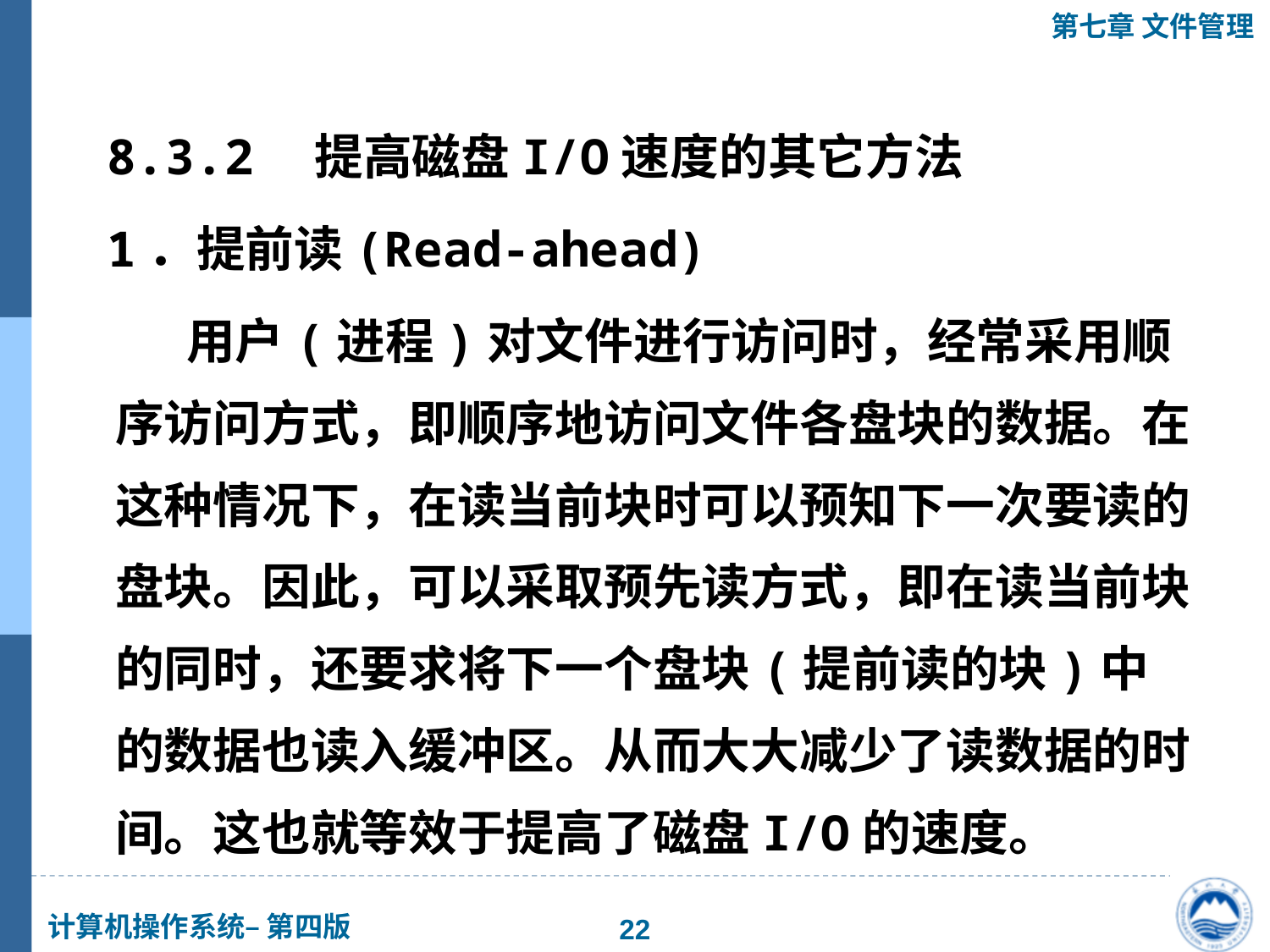

8.3.2　提高磁盘I/O速度的其它方法
 1．提前读(Read-ahead)
　　 用户(进程)对文件进行访问时，经常采用顺序访问方式，即顺序地访问文件各盘块的数据。在这种情况下，在读当前块时可以预知下一次要读的盘块。因此，可以采取预先读方式，即在读当前块的同时，还要求将下一个盘块(提前读的块)中的数据也读入缓冲区。从而大大减少了读数据的时间。这也就等效于提高了磁盘I/O的速度。